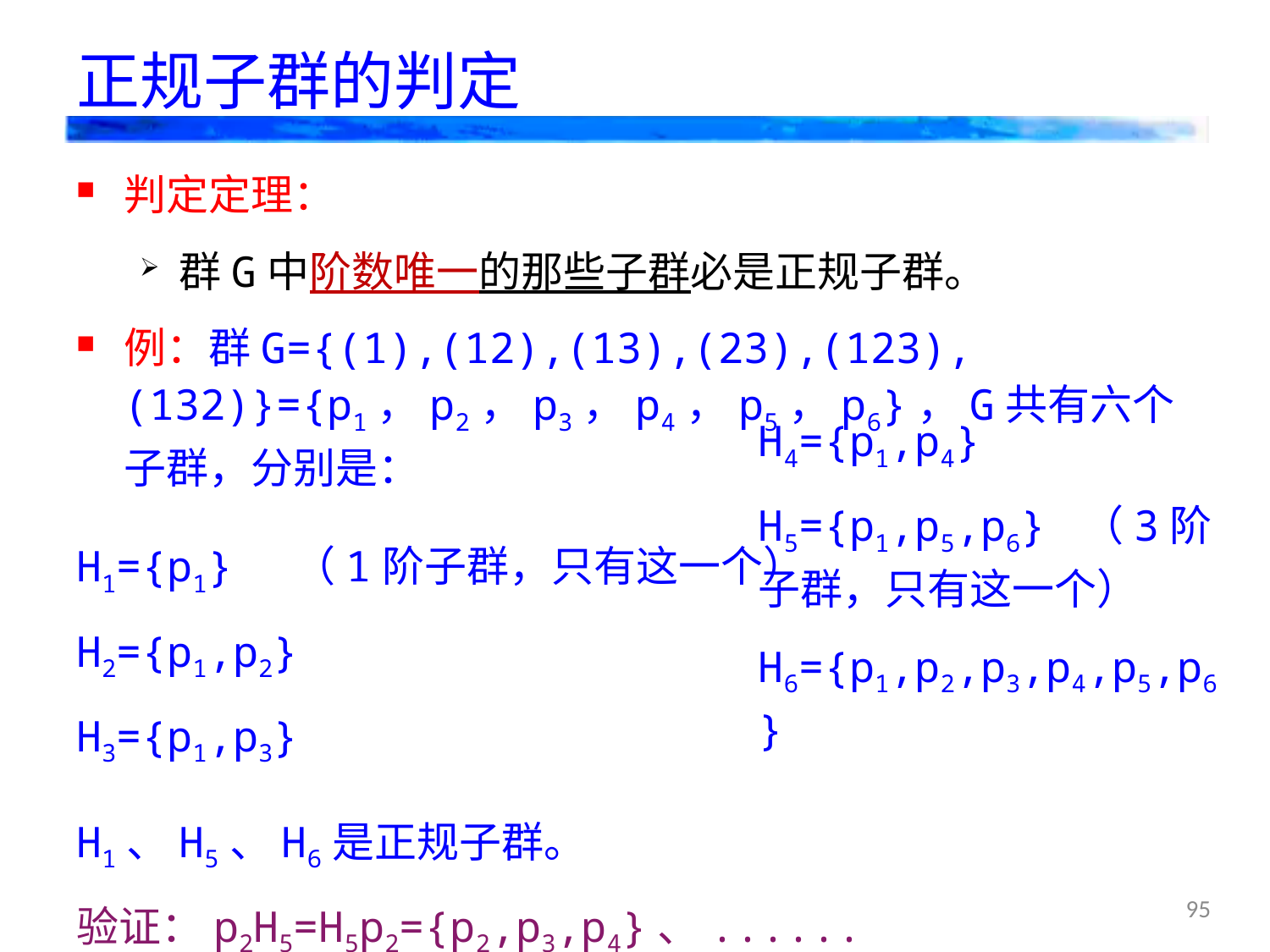

正规子群的判定
判定定理：
群G中阶数唯一的那些子群必是正规子群。
例：群G={(1),(12),(13),(23),(123),(132)}={p1，p2，p3，p4，p5，p6}，G共有六个子群，分别是：
H1={p1}  （1阶子群，只有这一个）
H2={p1,p2}
H3={p1,p3}
H1、H5、H6是正规子群。
验证：p2H5=H5p2={p2,p3,p4}、......
H4={p1,p4}
H5={p1,p5,p6} （3阶子群，只有这一个）
H6={p1,p2,p3,p4,p5,p6}
95